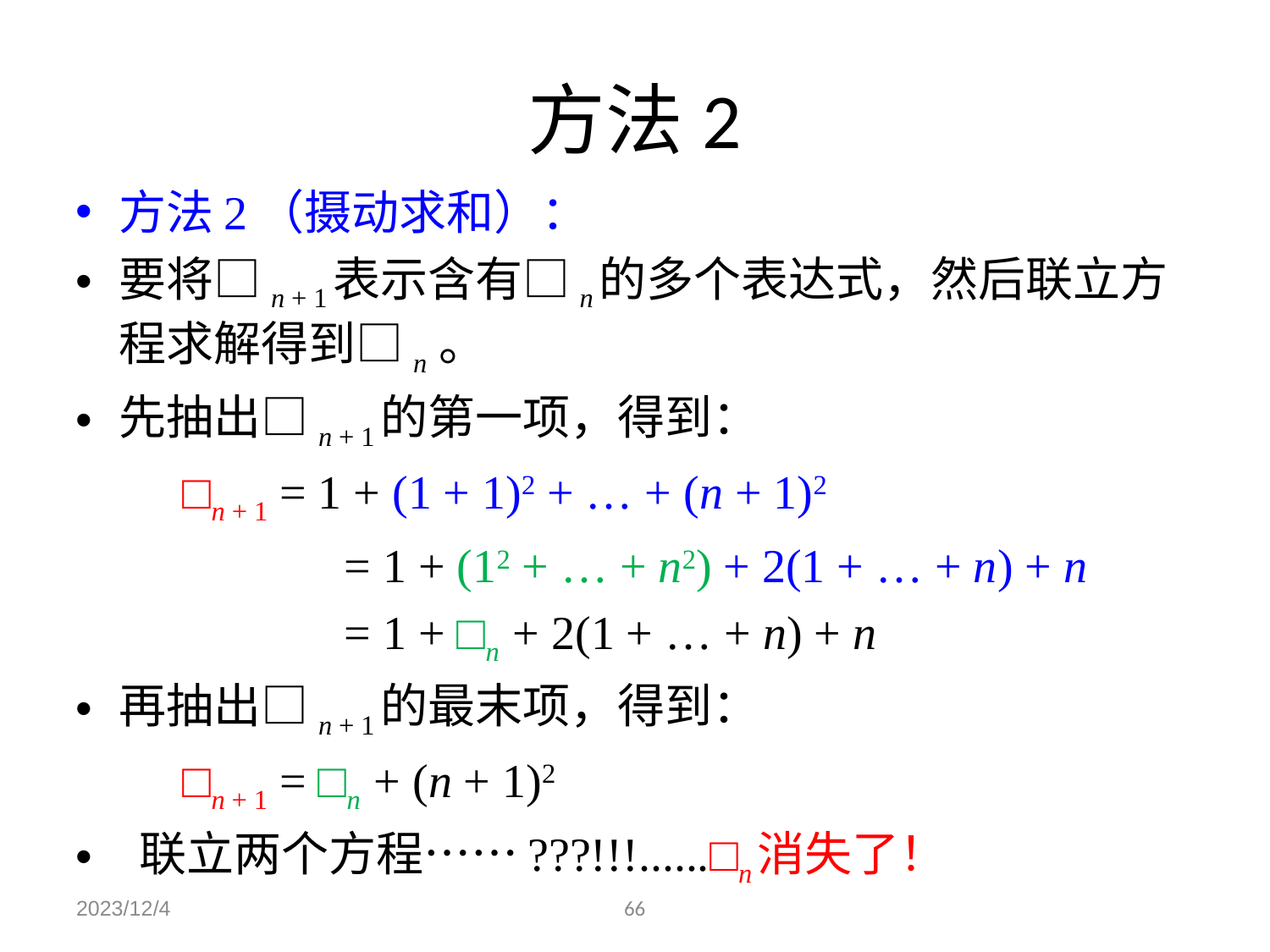

# 方法2
方法2（摄动求和）：
要将□n + 1表示含有□n的多个表达式，然后联立方程求解得到□n 。
先抽出□n + 1的第一项，得到：
	□n + 1 = 1 + (1 + 1)2 + … + (n + 1)2
      	    	 = 1 + (12 + … + n2) + 2(1 + … + n) + n
	         	 = 1 + □n  + 2(1 + … + n) + n
再抽出□n + 1的最末项，得到：
	□n + 1 = □n  + (n + 1)2
 联立两个方程……???!!!......□n消失了！
2023/12/4
66